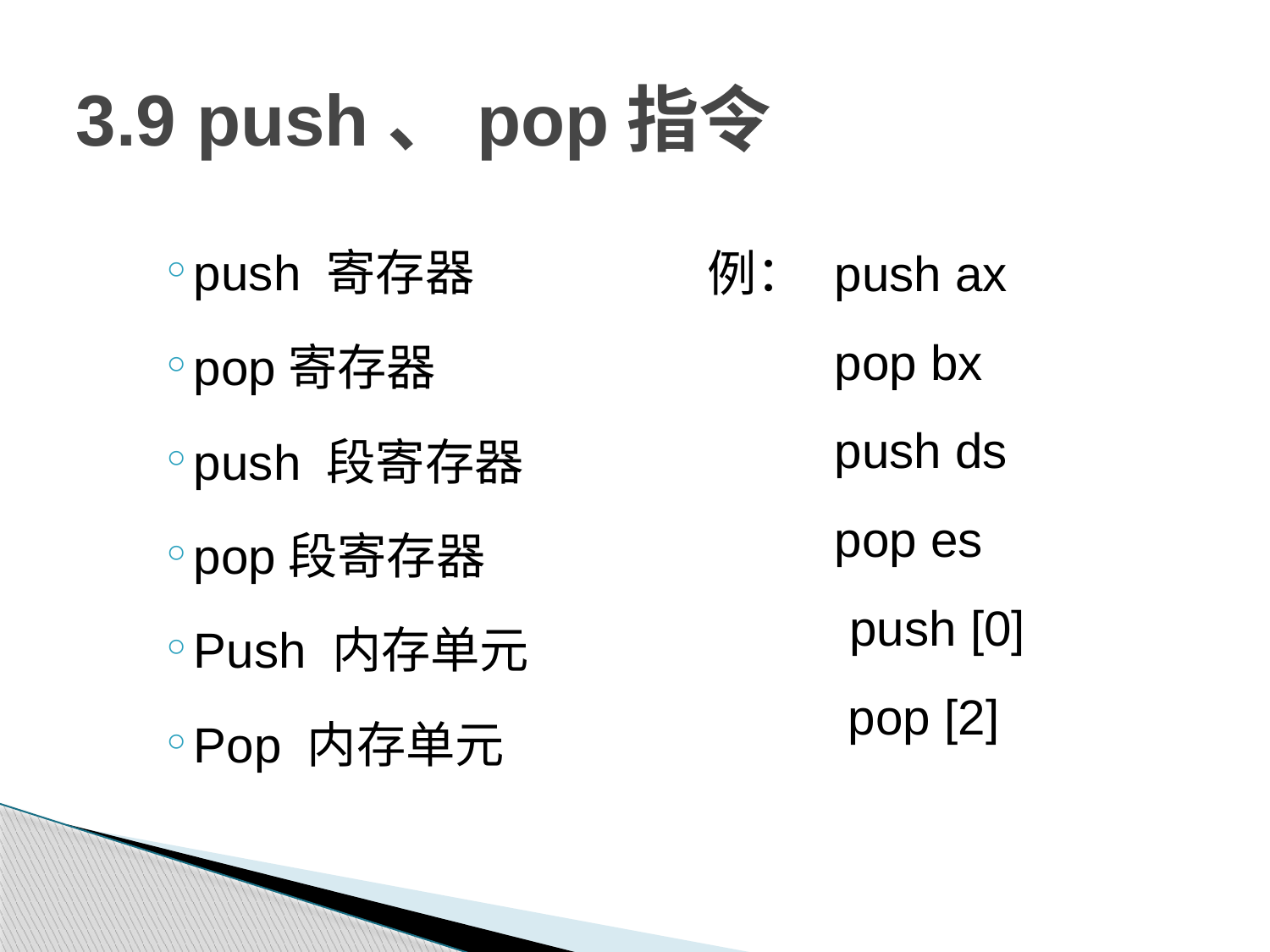

# 3.9 push、pop指令
push 寄存器
pop寄存器
push 段寄存器
pop段寄存器
Push 内存单元
Pop 内存单元
例：	push ax
  	pop bx
	push ds
   	pop es
  	push [0]
 	 pop [2]